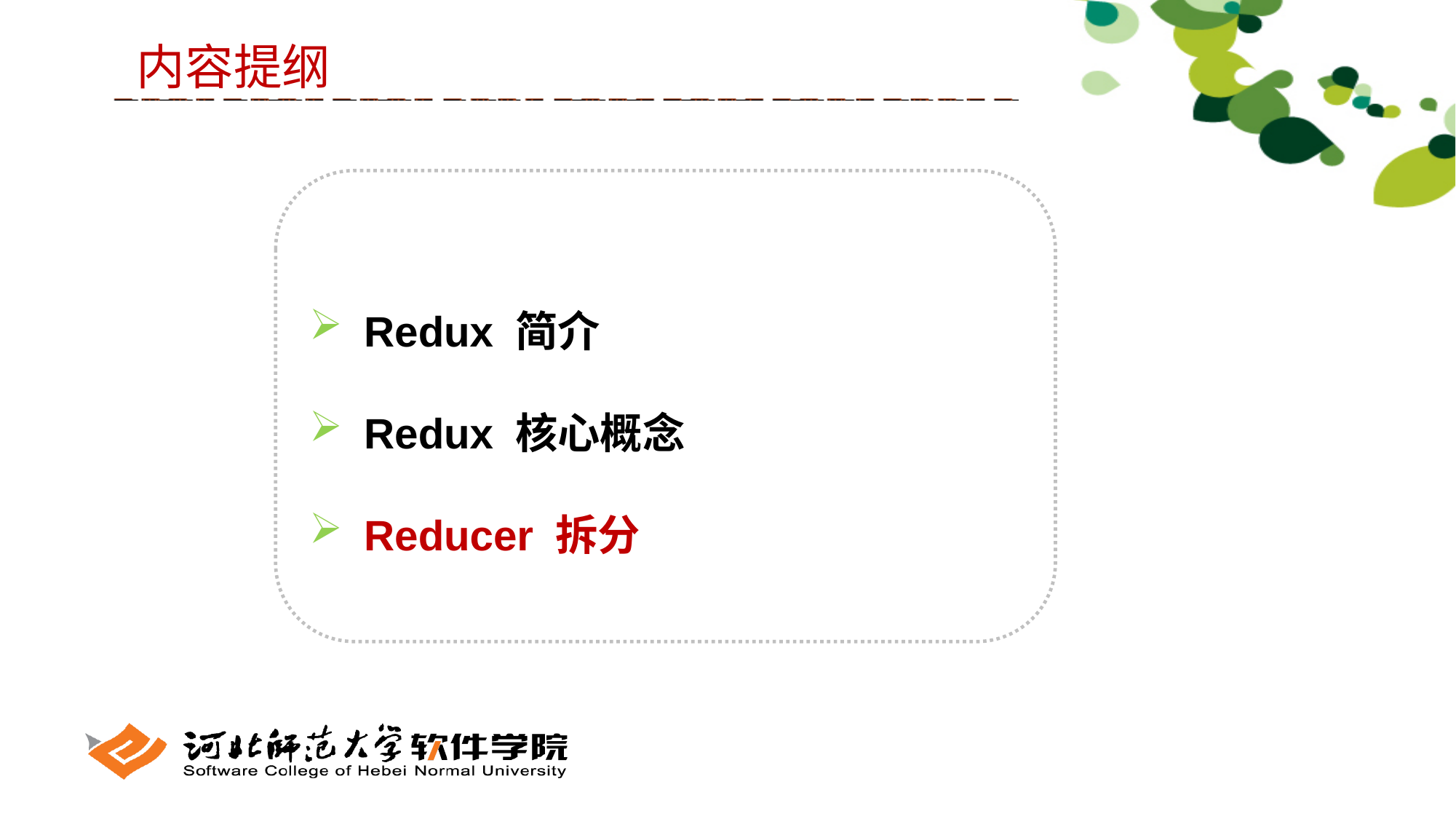

内容提纲
Redux 简介
Redux 核心概念
Reducer 拆分